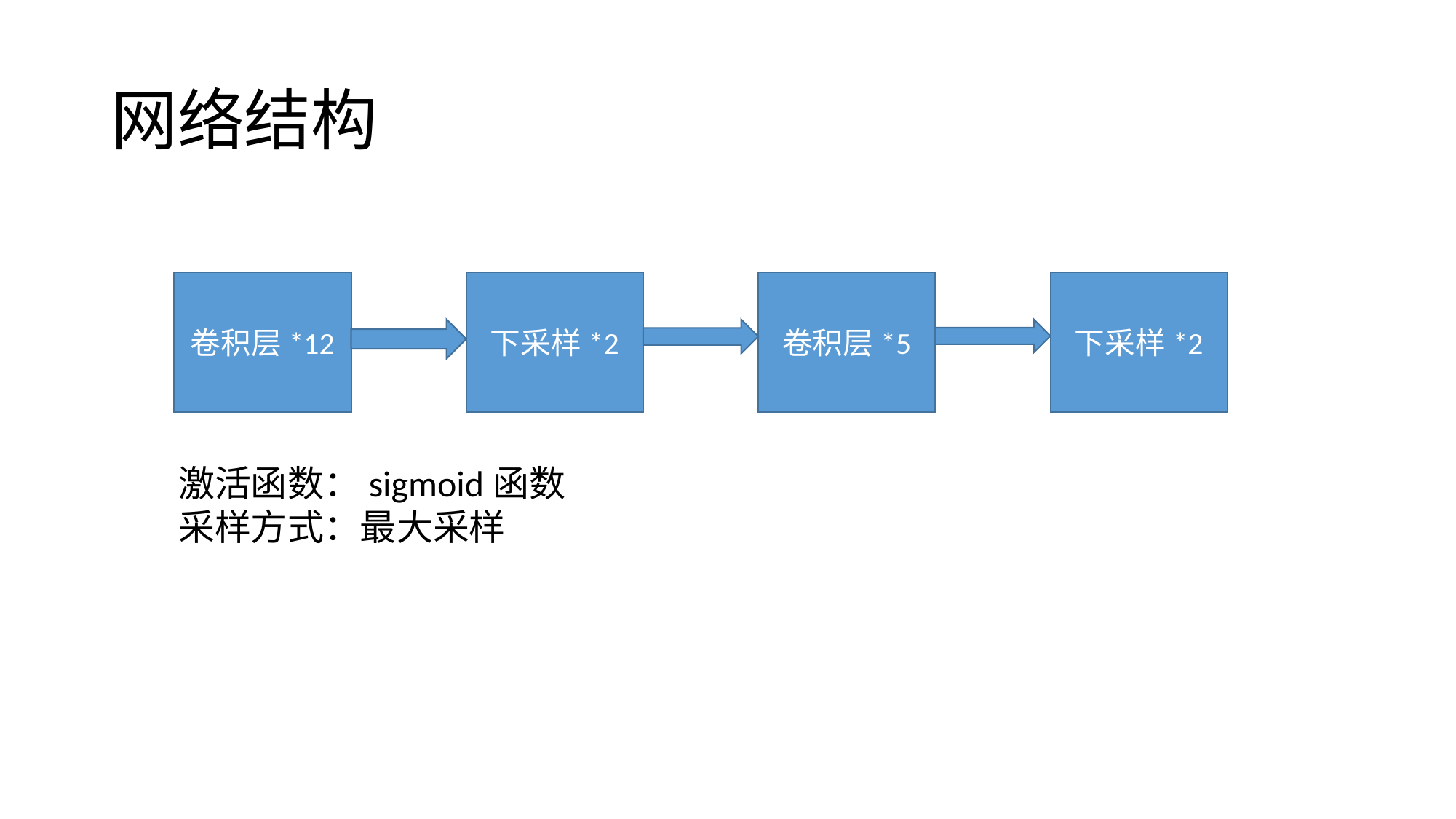

# 网络结构
卷积层*12
下采样*2
卷积层*5
下采样*2

激活函数：sigmoid函数
采样方式：最大采样